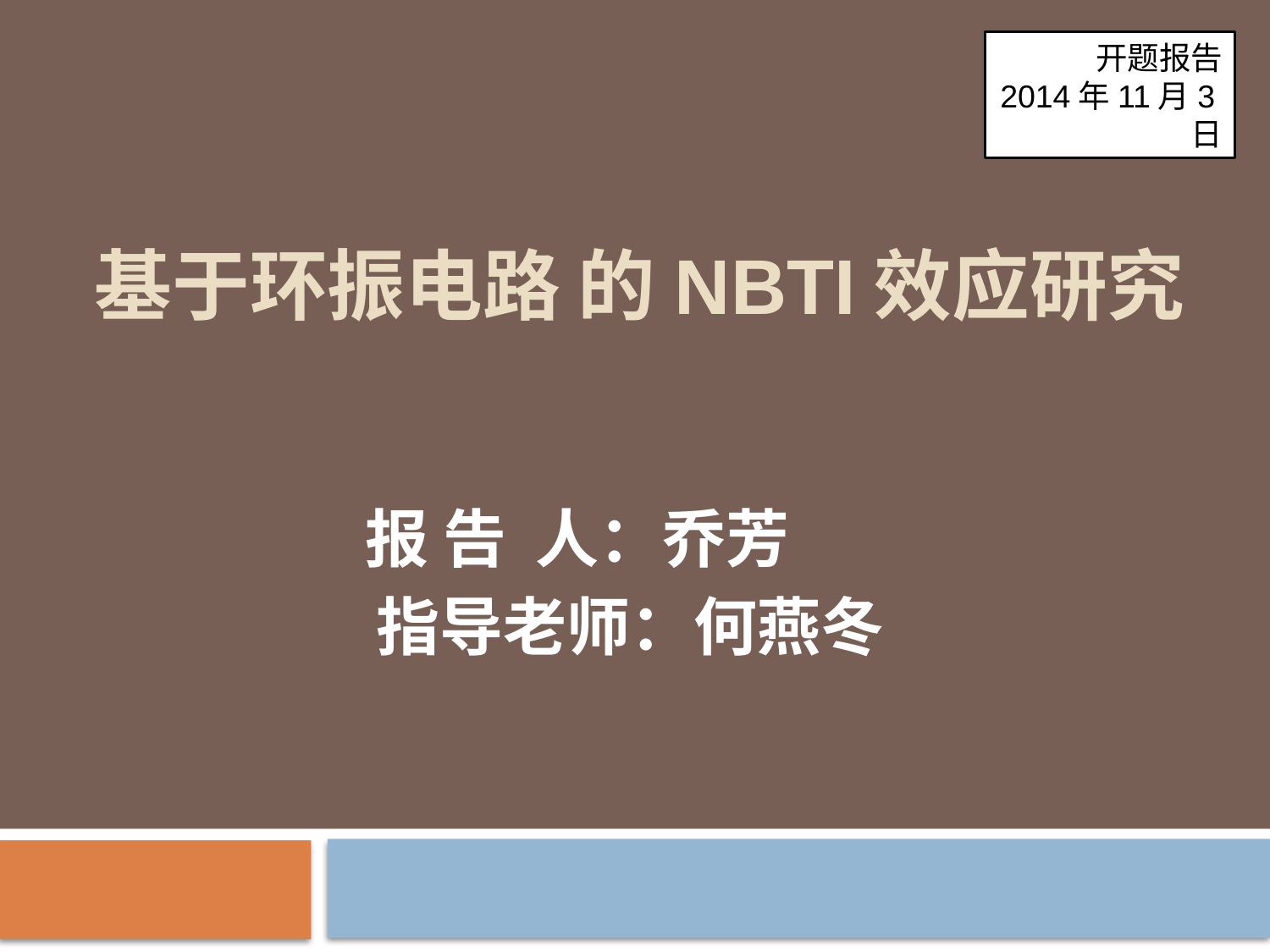

开题报告
2014年11月3日
# 基于环振电路 的NBTI效应研究
            报 告  人：乔芳
指导老师：何燕冬